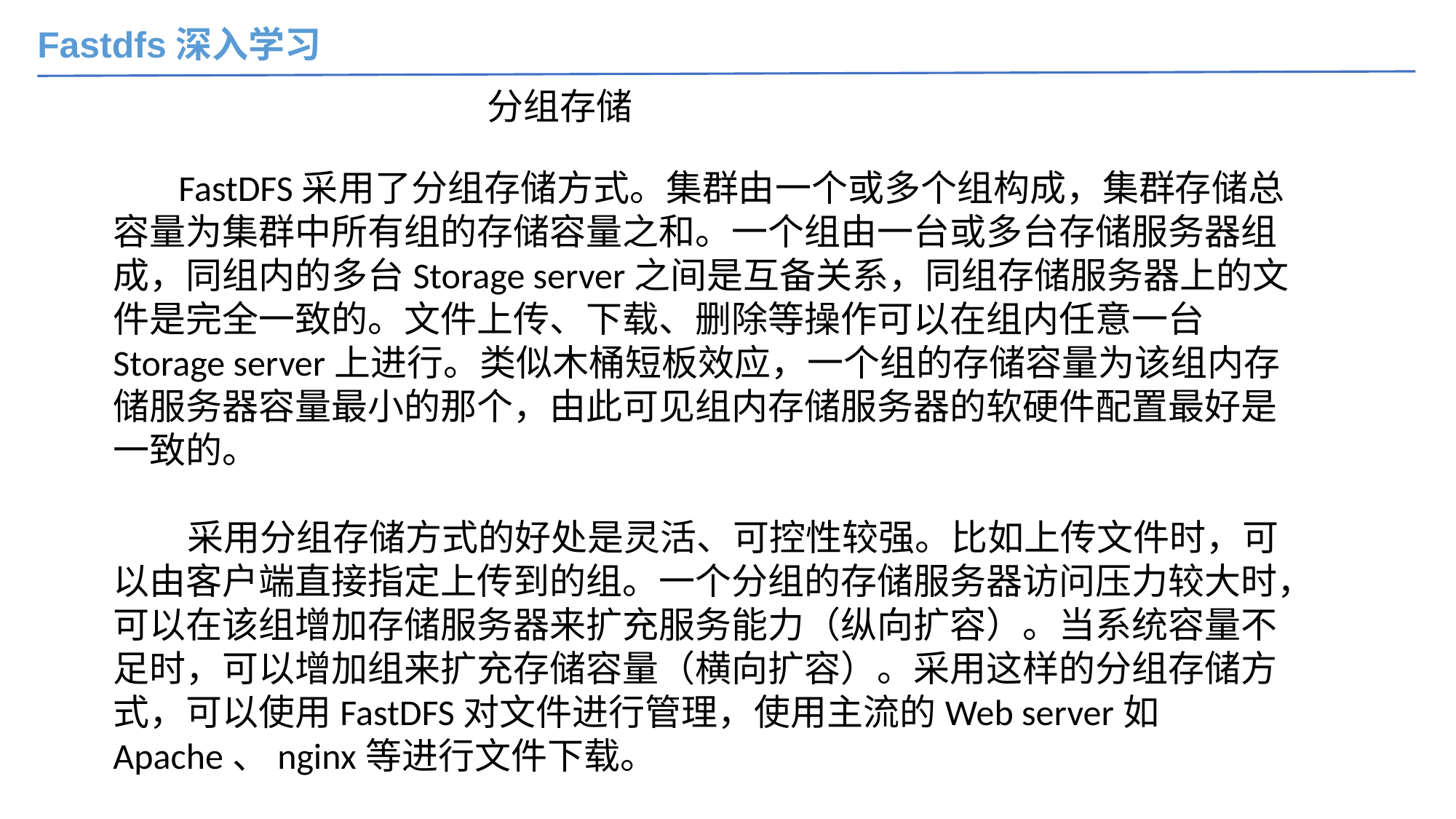

Fastdfs深入学习
分组存储
        FastDFS采用了分组存储方式。集群由一个或多个组构成，集群存储总容量为集群中所有组的存储容量之和。一个组由一台或多台存储服务器组成，同组内的多台Storage server之间是互备关系，同组存储服务器上的文件是完全一致的。文件上传、下载、删除等操作可以在组内任意一台Storage server上进行。类似木桶短板效应，一个组的存储容量为该组内存储服务器容量最小的那个，由此可见组内存储服务器的软硬件配置最好是一致的。

        采用分组存储方式的好处是灵活、可控性较强。比如上传文件时，可以由客户端直接指定上传到的组。一个分组的存储服务器访问压力较大时，可以在该组增加存储服务器来扩充服务能力（纵向扩容）。当系统容量不足时，可以增加组来扩充存储容量（横向扩容）。采用这样的分组存储方式，可以使用FastDFS对文件进行管理，使用主流的Web server如Apache、nginx等进行文件下载。